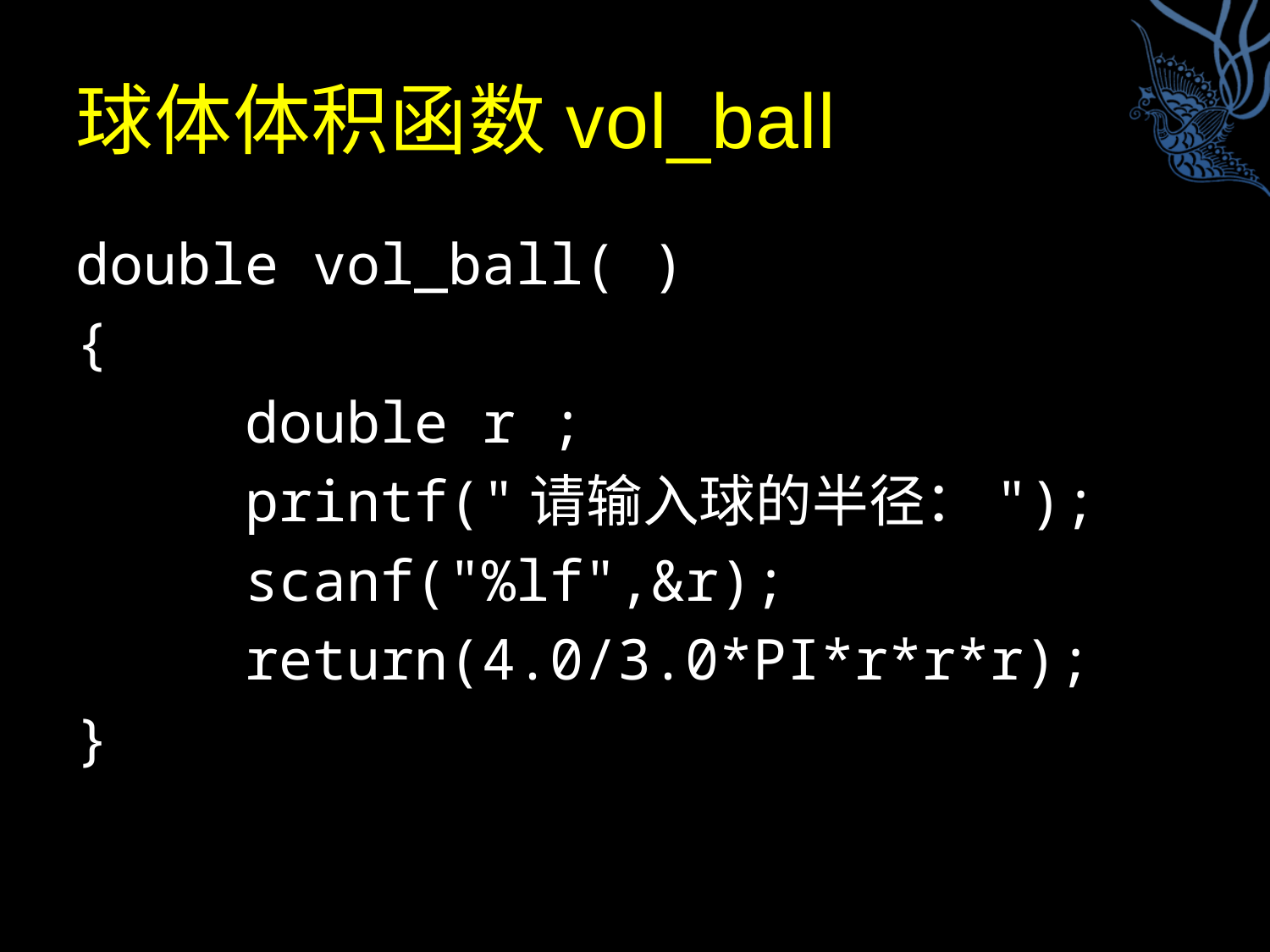

# 球体体积函数vol_ball
double vol_ball( )
{
     double r ;
     printf("请输入球的半径：");
     scanf("%lf",&r);
     return(4.0/3.0*PI*r*r*r);
}